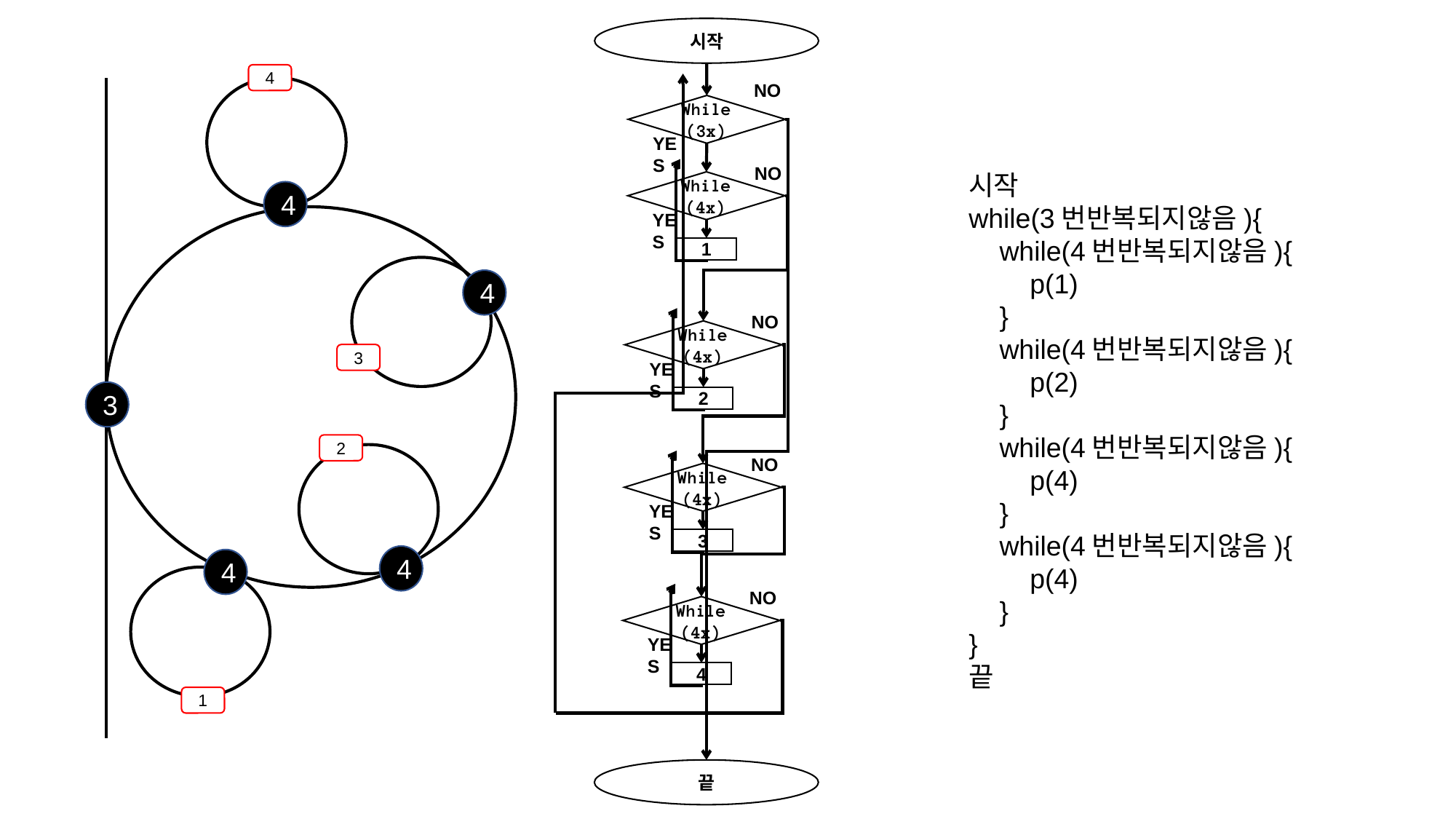

시작
4
NO

While(3x)
YES
NO
시작
while(3번반복되지않음){
    while(4번반복되지않음){
        p(1)
    }
    while(4번반복되지않음){
        p(2)
    }
    while(4번반복되지않음){
        p(4)
    }
    while(4번반복되지않음){
        p(4)
    }
}
끝
While(4x)
4
YES

1

4
NO
While(4x)
3
YES
3
2
2

NO
While(4x)
YES
3
4
4

NO
While(4x)
YES
4
1
끝